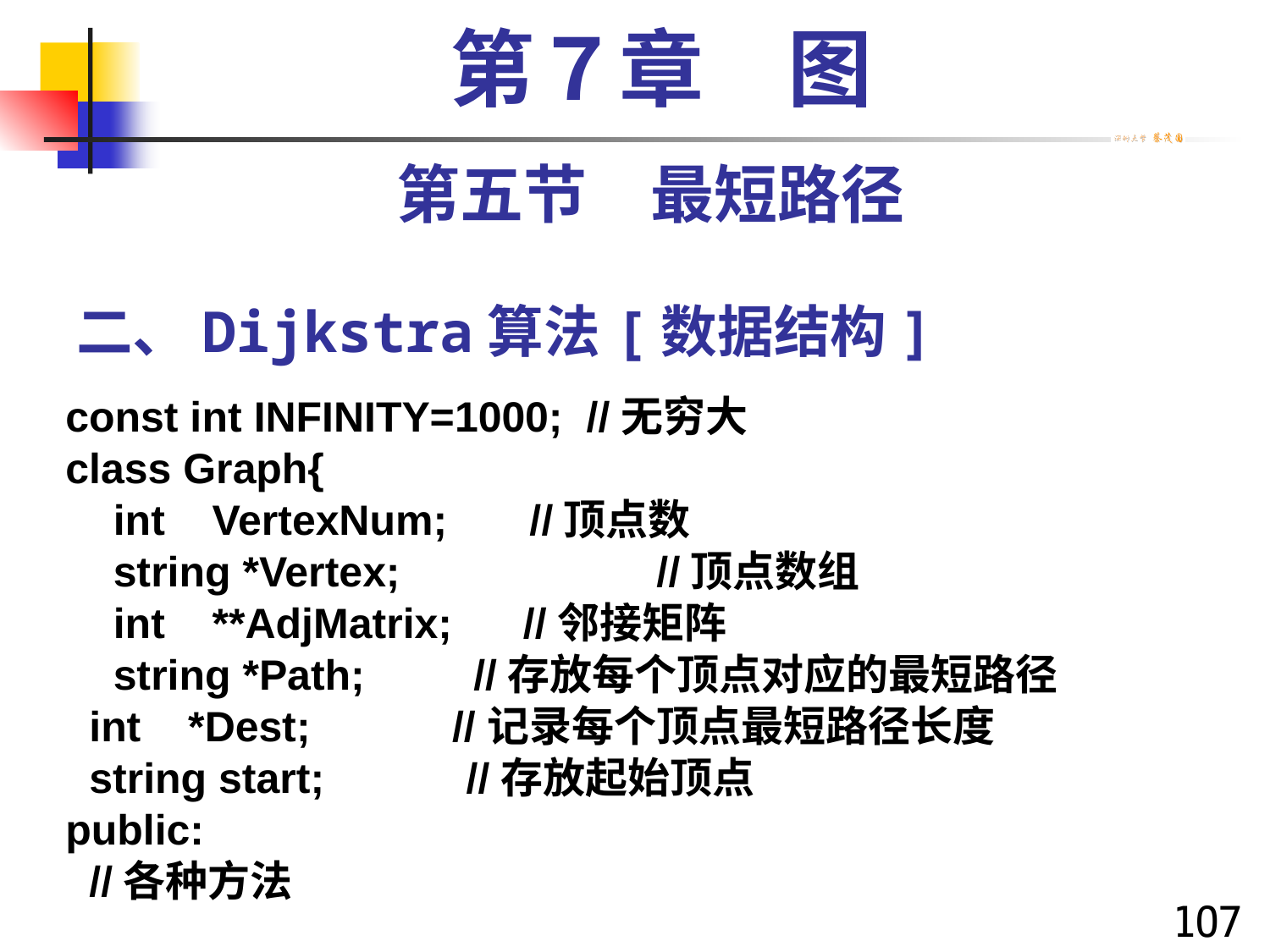

第７章　图
第五节　最短路径
# 二、Dijkstra算法[数据结构]
const int INFINITY=1000;  //无穷大
class Graph{
	int    VertexNum;	   //顶点数
	string *Vertex;		   //顶点数组
	int    **AdjMatrix;      //邻接矩阵
	string *Path;	         //存放每个顶点对应的最短路径
  int    *Dest;            //记录每个顶点最短路径长度
  string start;            //存放起始顶点
public:
  //各种方法
107